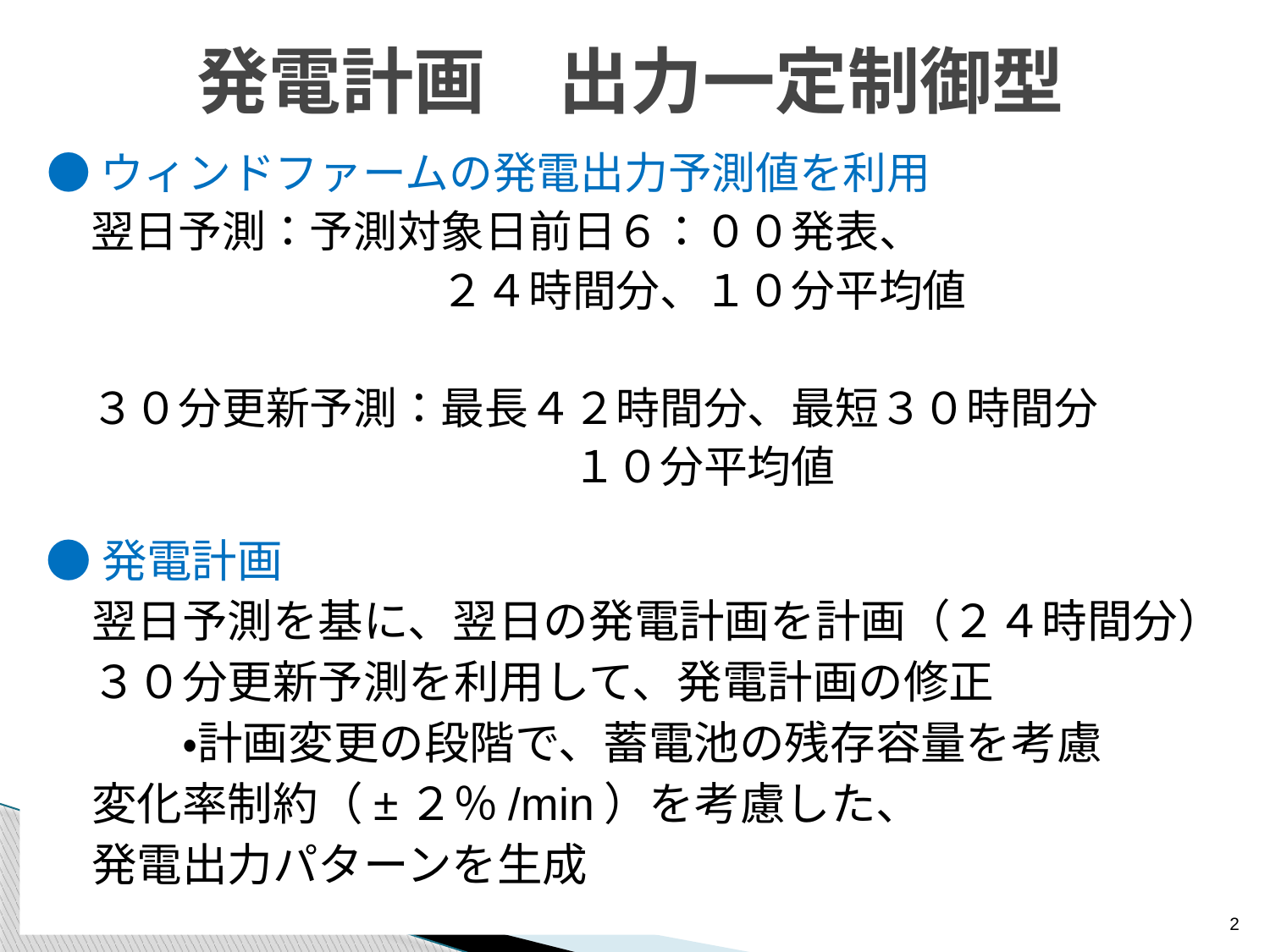

# 発電計画　出力一定制御型
●ウィンドファームの発電出力予測値を利用
　翌日予測：予測対象日前日６：００発表、
　　　　　　　　　２４時間分、１０分平均値

　３０分更新予測：最長４２時間分、最短３０時間分
　　　　　　　　　　　　１０分平均値
●発電計画
　翌日予測を基に、翌日の発電計画を計画（２４時間分）
　３０分更新予測を利用して、発電計画の修正
　　　・計画変更の段階で、蓄電池の残存容量を考慮
　変化率制約（±２％/min）を考慮した、
　発電出力パターンを生成
2